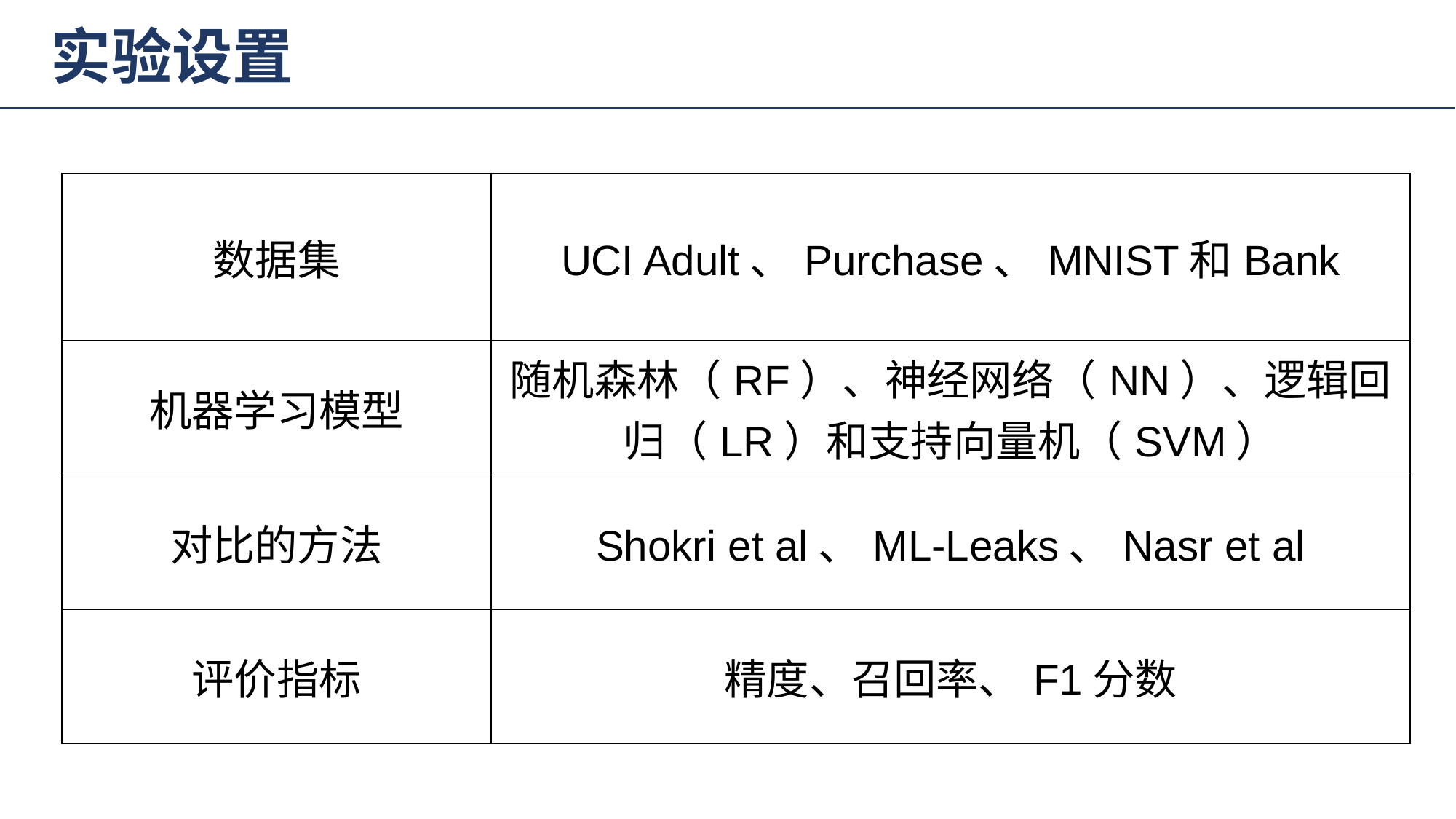

实验设置
| 数据集 | UCI Adult、Purchase、MNIST和Bank |
| --- | --- |
| 机器学习模型 | 随机森林（RF）、神经网络（NN）、逻辑回归（LR）和支持向量机（SVM） |
| 对比的方法 | Shokri et al、ML-Leaks、Nasr et al |
| 评价指标 | 精度、召回率、F1分数 |